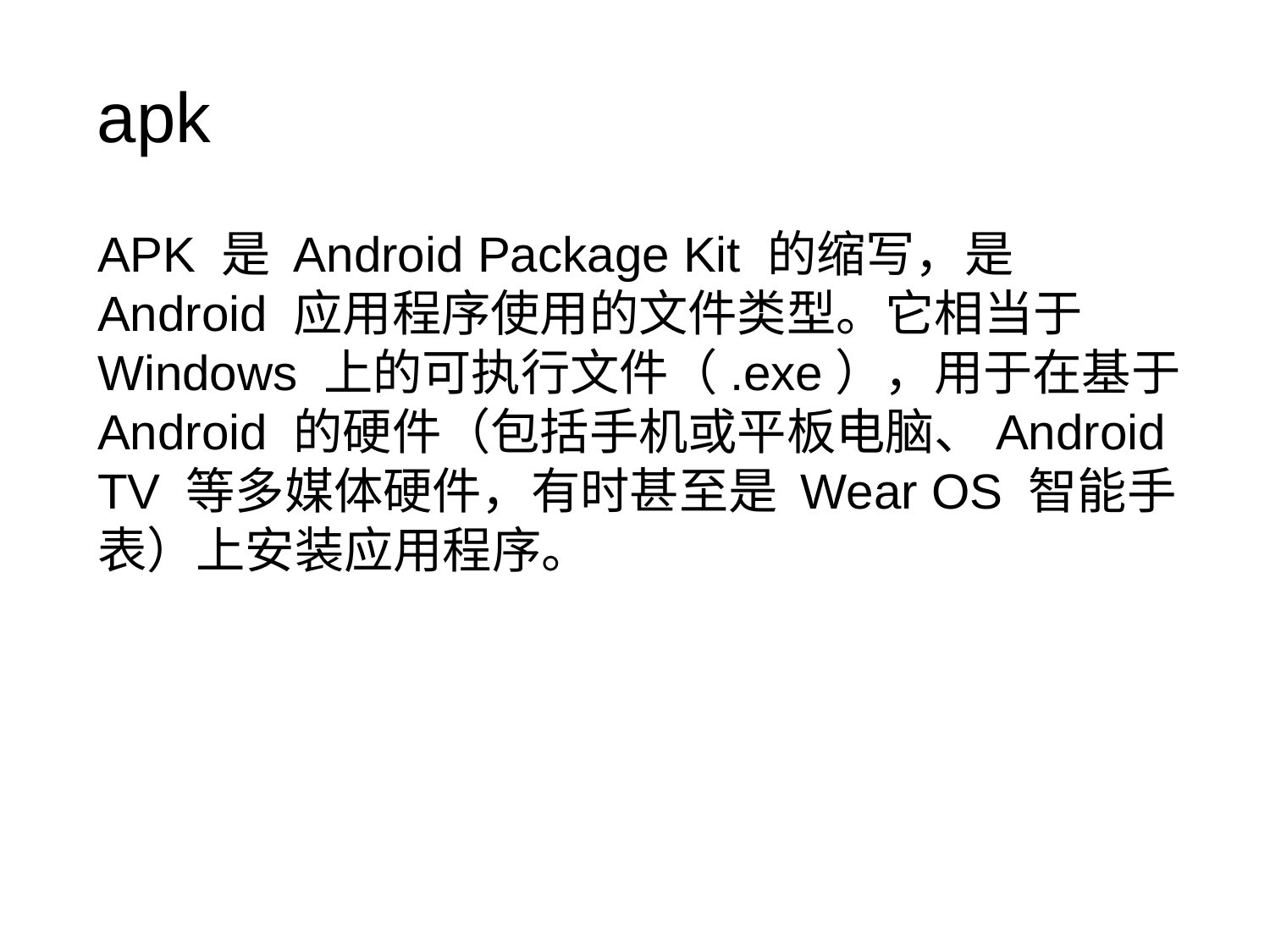

apk
APK 是 Android Package Kit 的缩写，是 Android 应用程序使用的文件类型。它相当于 Windows 上的可执行文件（.exe），用于在基于 Android 的硬件（包括手机或平板电脑、Android TV 等多媒体硬件，有时甚至是 Wear OS 智能手表）上安装应用程序。